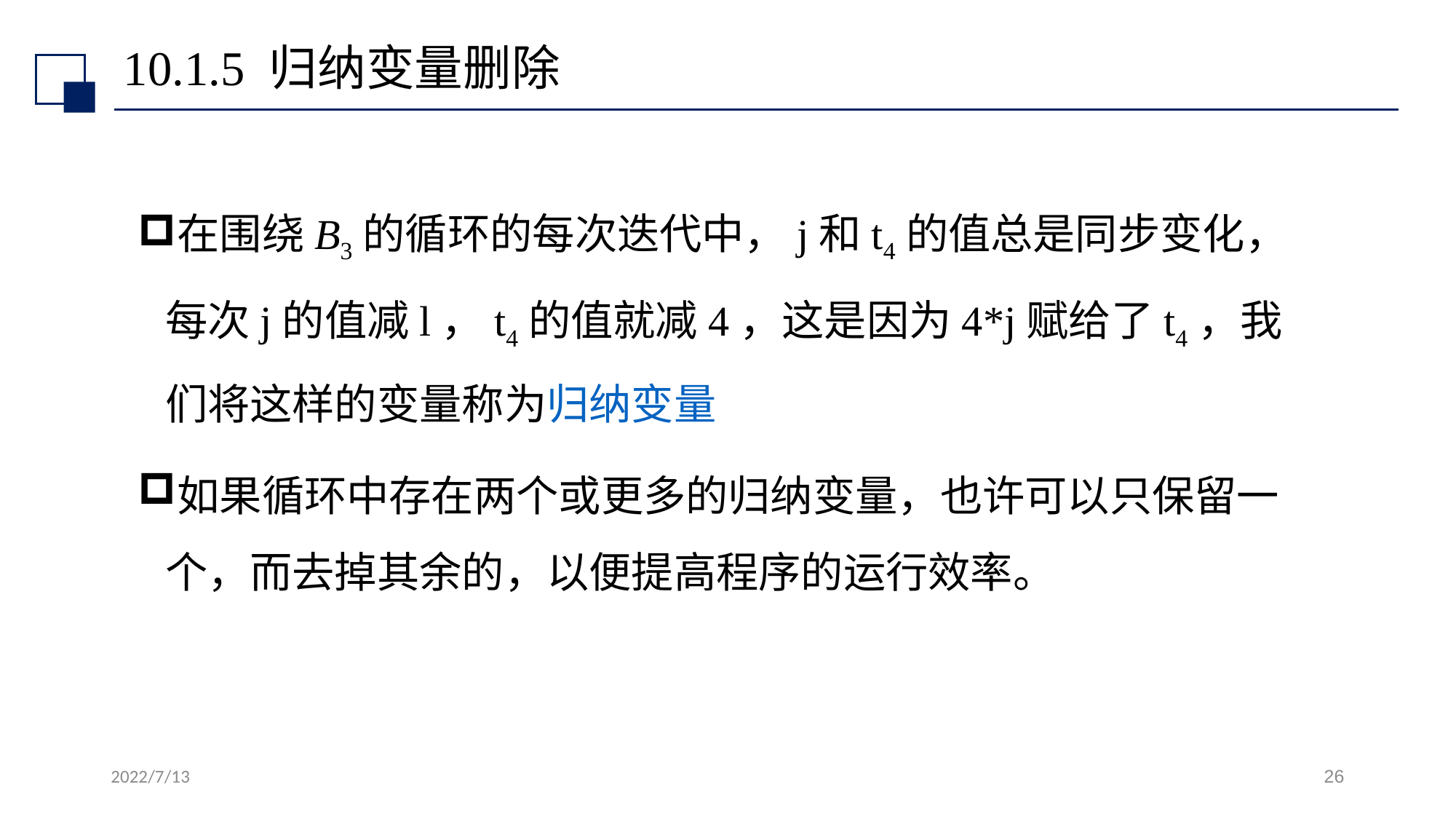

# 10.1.5 归纳变量删除
在围绕B3的循环的每次迭代中，j和t4的值总是同步变化，每次j的值减l，t4的值就减4，这是因为4*j赋给了t4，我们将这样的变量称为归纳变量
如果循环中存在两个或更多的归纳变量，也许可以只保留一个，而去掉其余的，以便提高程序的运行效率。
2022/7/13
26